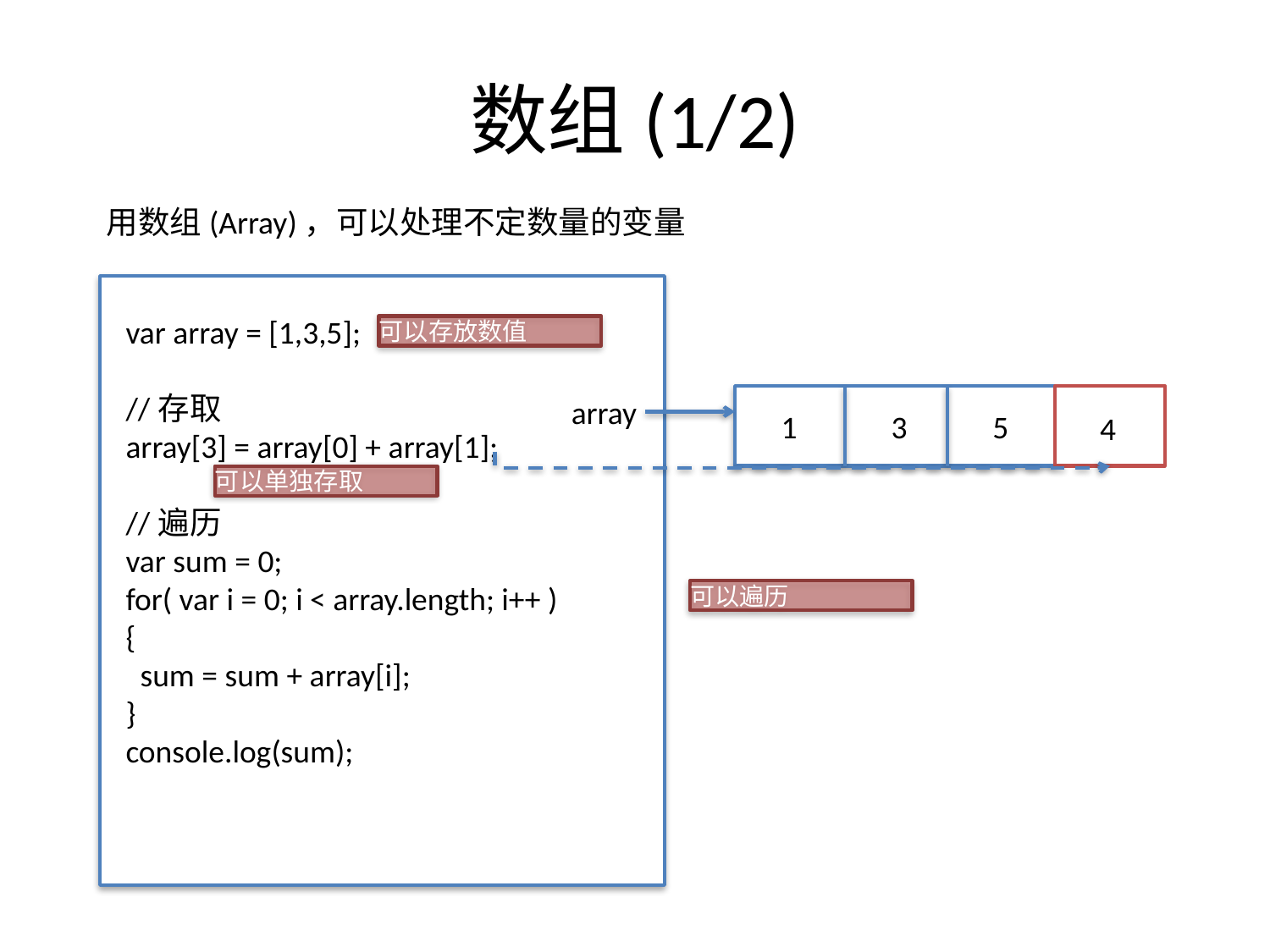

# 数组(1/2)
用数组(Array)，可以处理不定数量的变量

var array = [1,3,5];

//存取
array[3] = array[0] + array[1];

//遍历
var sum = 0;
for( var i = 0; i < array.length; i++ )
{
  sum = sum + array[i];
}
console.log(sum);
可以存放数值
array

1
3
5
4
可以单独存取
可以遍历